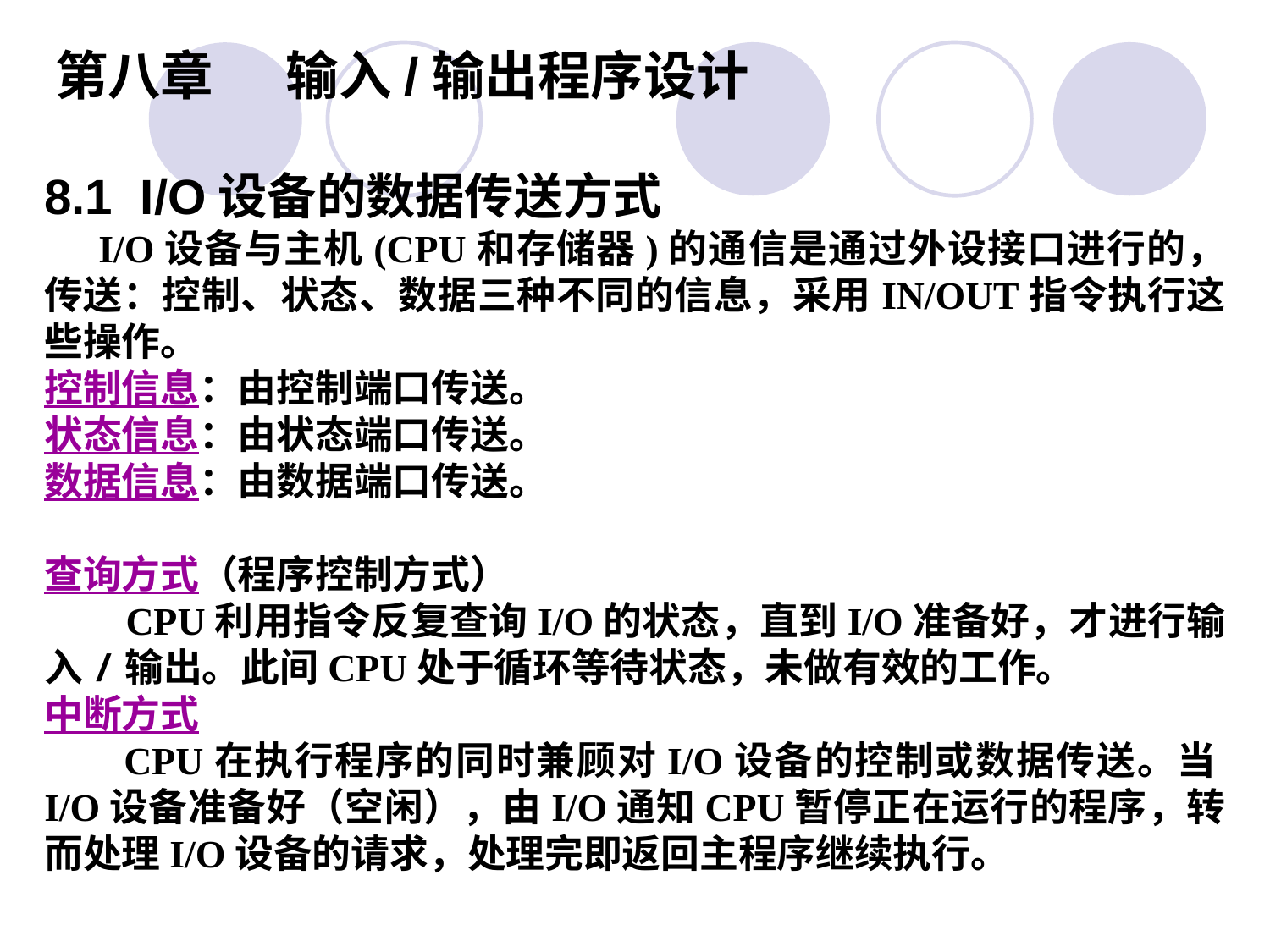

# 第八章      输入/输出程序设计
8.1  I/O设备的数据传送方式
     I/O设备与主机(CPU和存储器)的通信是通过外设接口进行的，传送：控制、状态、数据三种不同的信息，采用IN/OUT指令执行这些操作。
控制信息：由控制端口传送。
状态信息：由状态端口传送。
数据信息：由数据端口传送。

查询方式（程序控制方式）
        CPU利用指令反复查询I/O的状态，直到I/O准备好，才进行输入/输出。此间CPU处于循环等待状态，未做有效的工作。
中断方式
       CPU在执行程序的同时兼顾对I/O设备的控制或数据传送。当I/O设备准备好（空闲），由I/O通知CPU暂停正在运行的程序，转而处理I/O设备的请求，处理完即返回主程序继续执行。